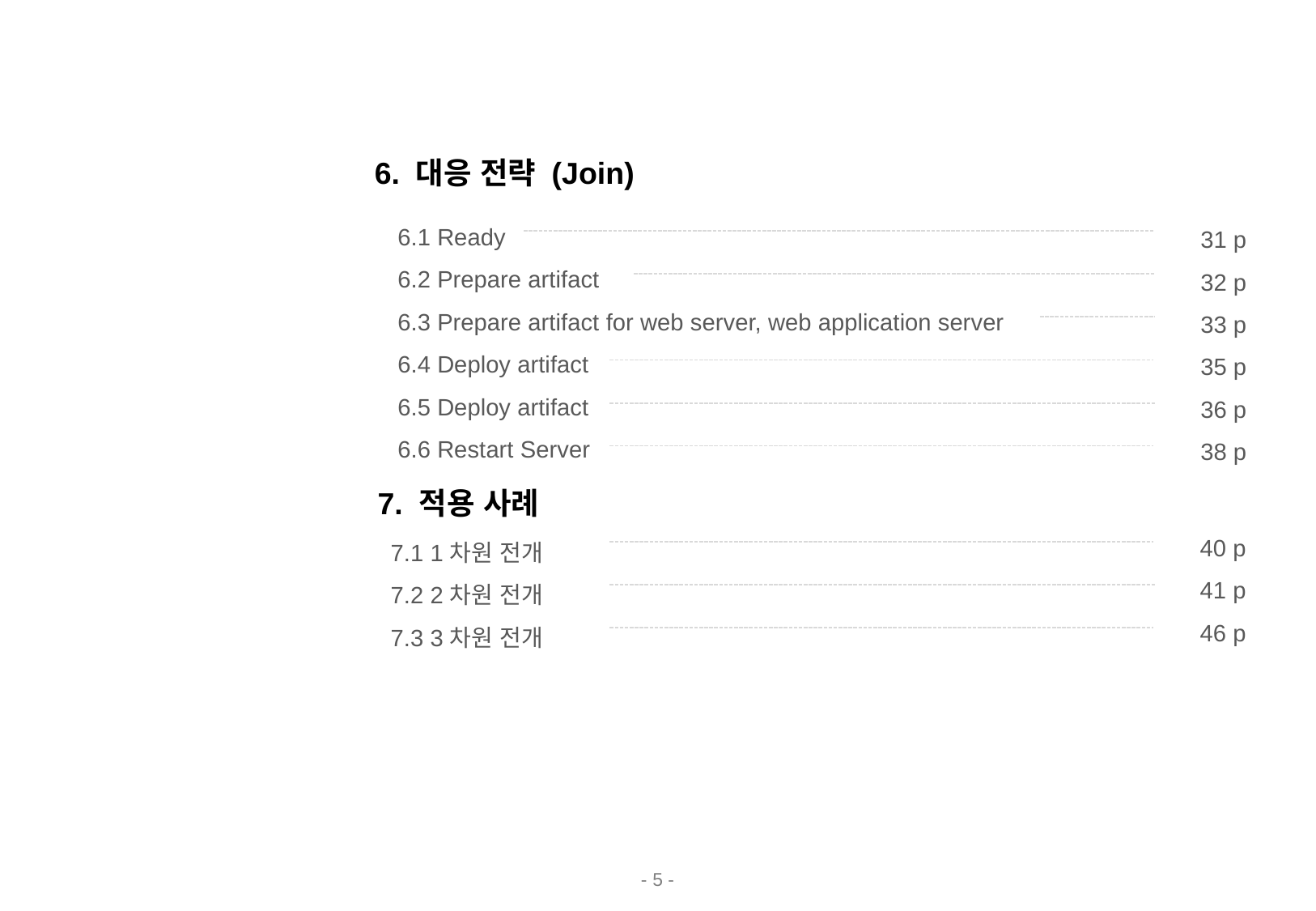

6. 대응 전략 (Join)
6.1 Ready
6.2 Prepare artifact
6.3 Prepare artifact for web server, web application server
6.4 Deploy artifact
6.5 Deploy artifact
6.6 Restart Server
 31 p
32 p
33 p
35 p
36 p
38 p
7. 적용 사례
 40 p
41 p
46 p
7.1 1차원 전개
7.2 2차원 전개
7.3 3차원 전개